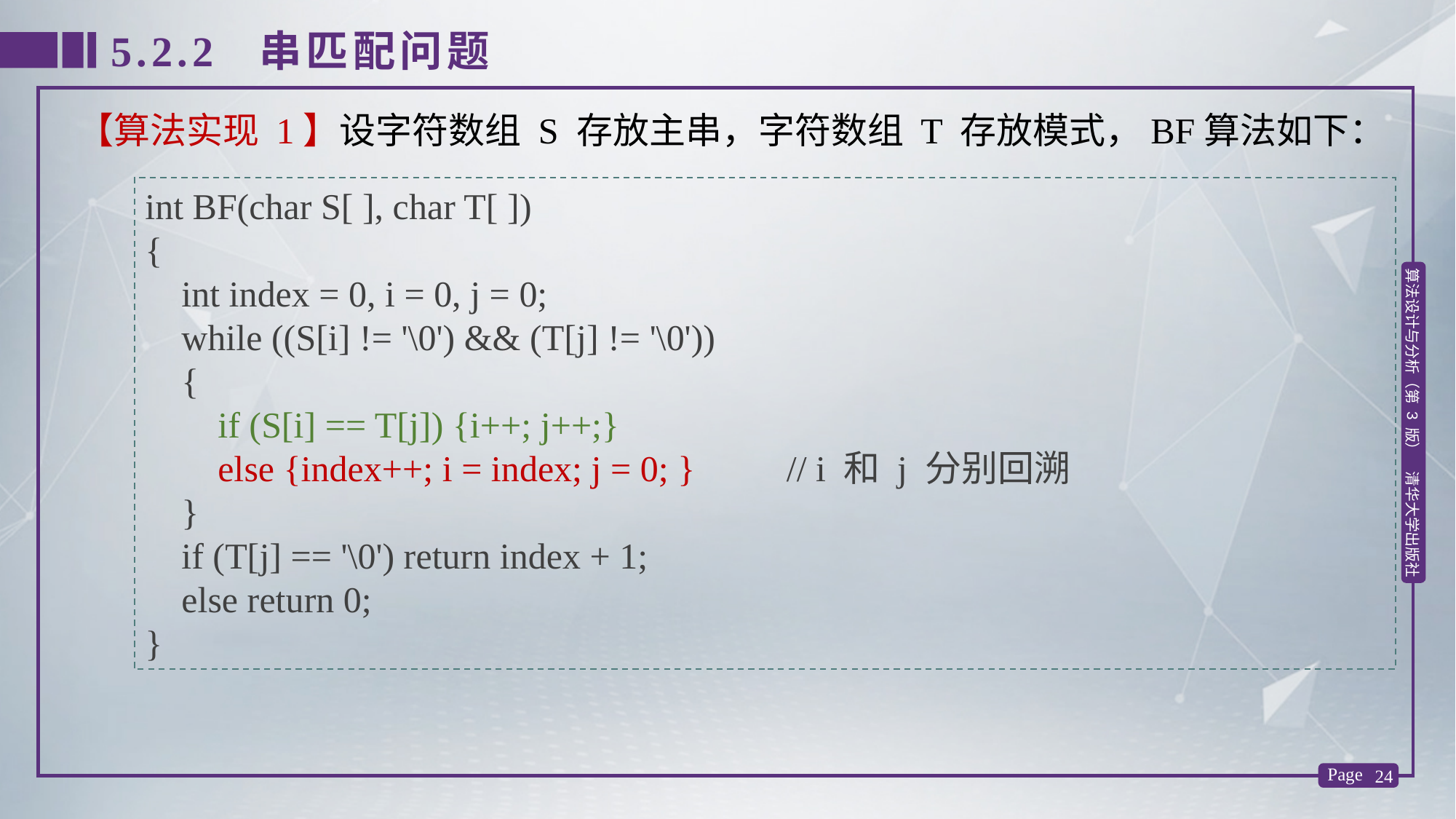

5.2.2  串匹配问题
【算法实现 1】设字符数组 S 存放主串，字符数组 T 存放模式，BF算法如下：
int BF(char S[ ], char T[ ])
{
    int index = 0, i = 0, j = 0;
    while ((S[i] != '\0') && (T[j] != '\0'))
    {
        if (S[i] == T[j]) {i++; j++;}
        else {index++; i = index; j = 0; }          // i 和 j 分别回溯
    }
    if (T[j] == '\0') return index + 1;
    else return 0;
}